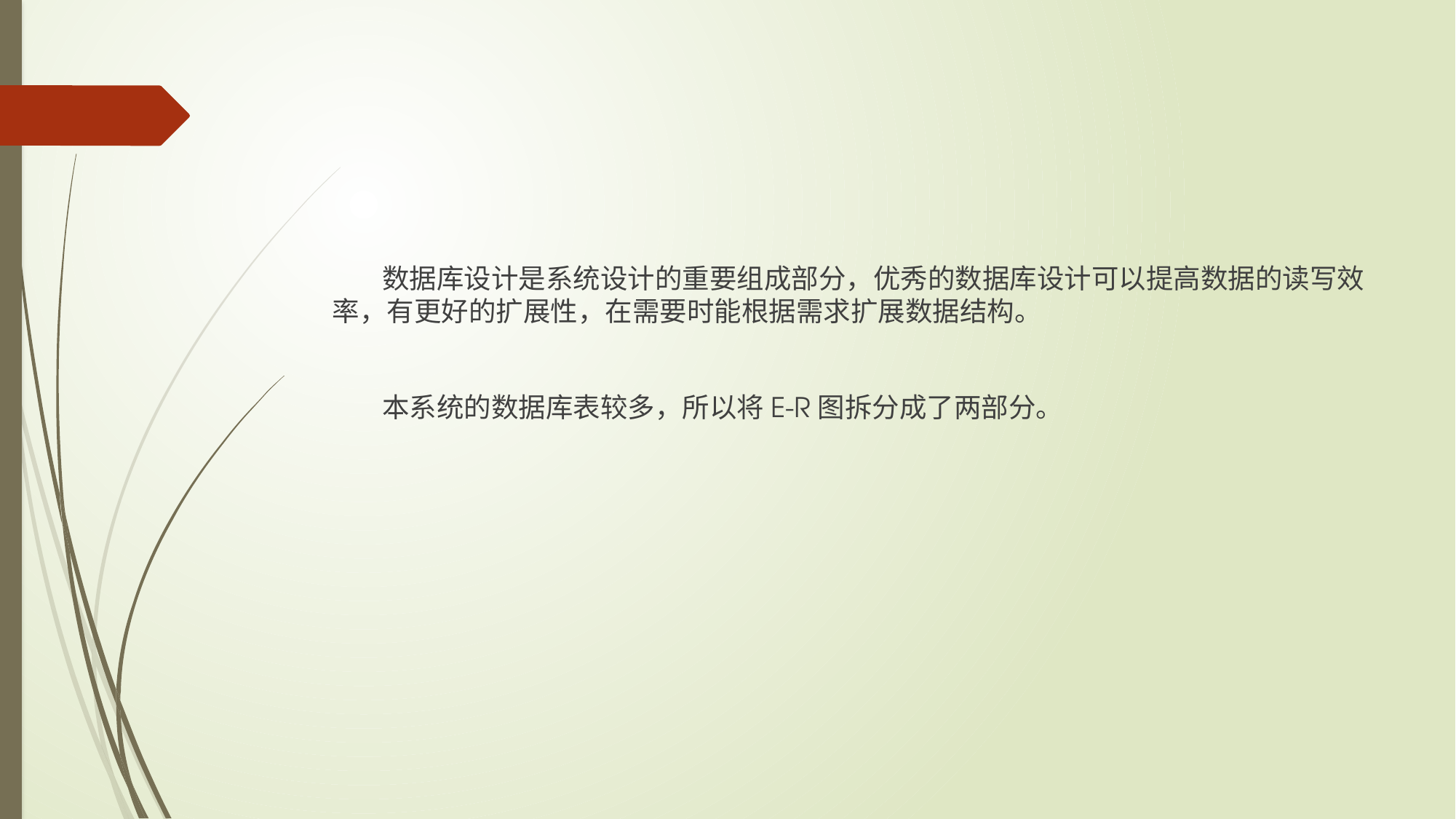

数据库设计是系统设计的重要组成部分，优秀的数据库设计可以提高数据的读写效率，有更好的扩展性，在需要时能根据需求扩展数据结构。

       本系统的数据库表较多，所以将E-R图拆分成了两部分。